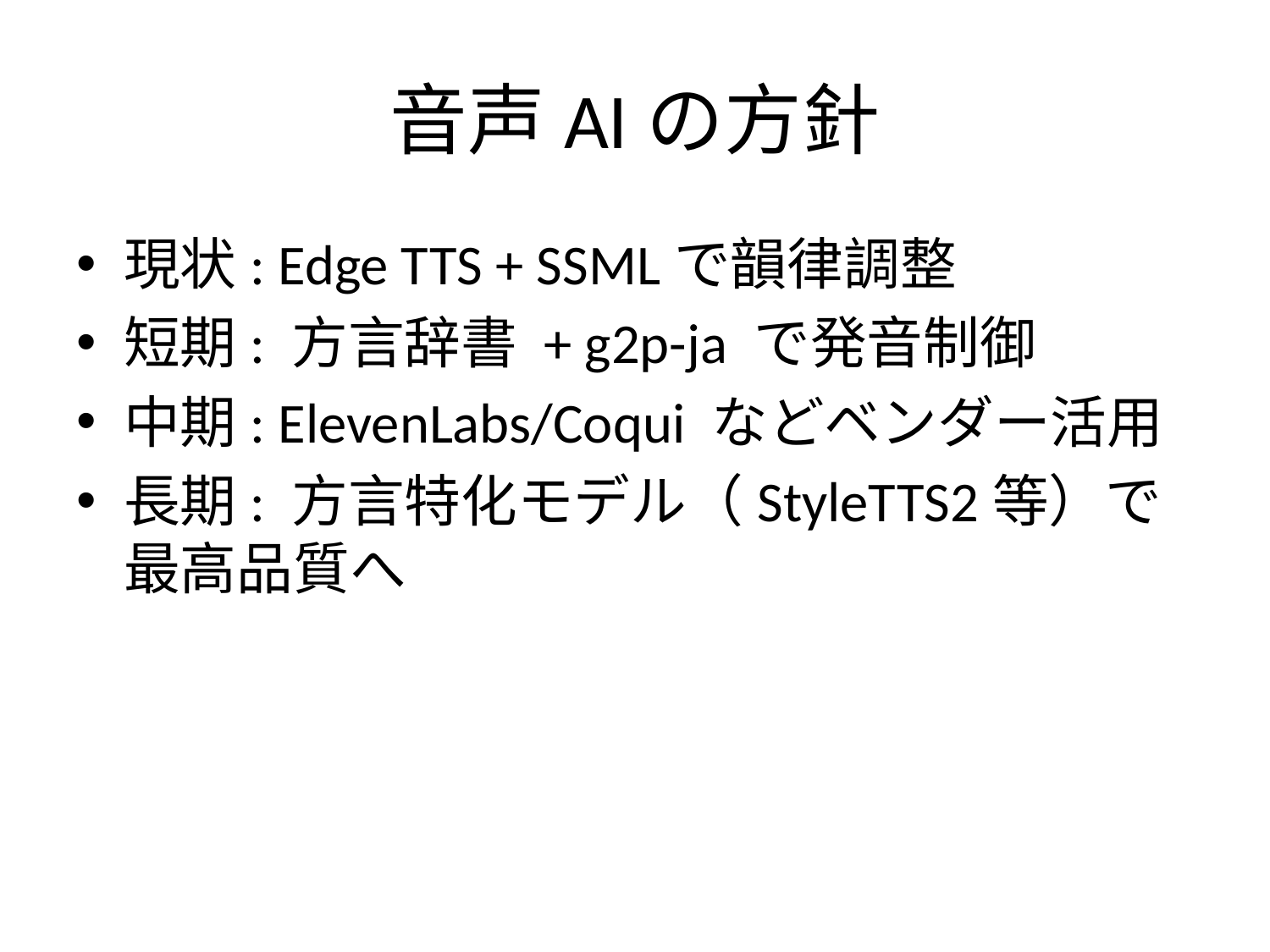

# 音声AIの方針
現状: Edge TTS + SSMLで韻律調整
短期: 方言辞書 + g2p-ja で発音制御
中期: ElevenLabs/Coqui などベンダー活用
長期: 方言特化モデル（StyleTTS2等）で最高品質へ